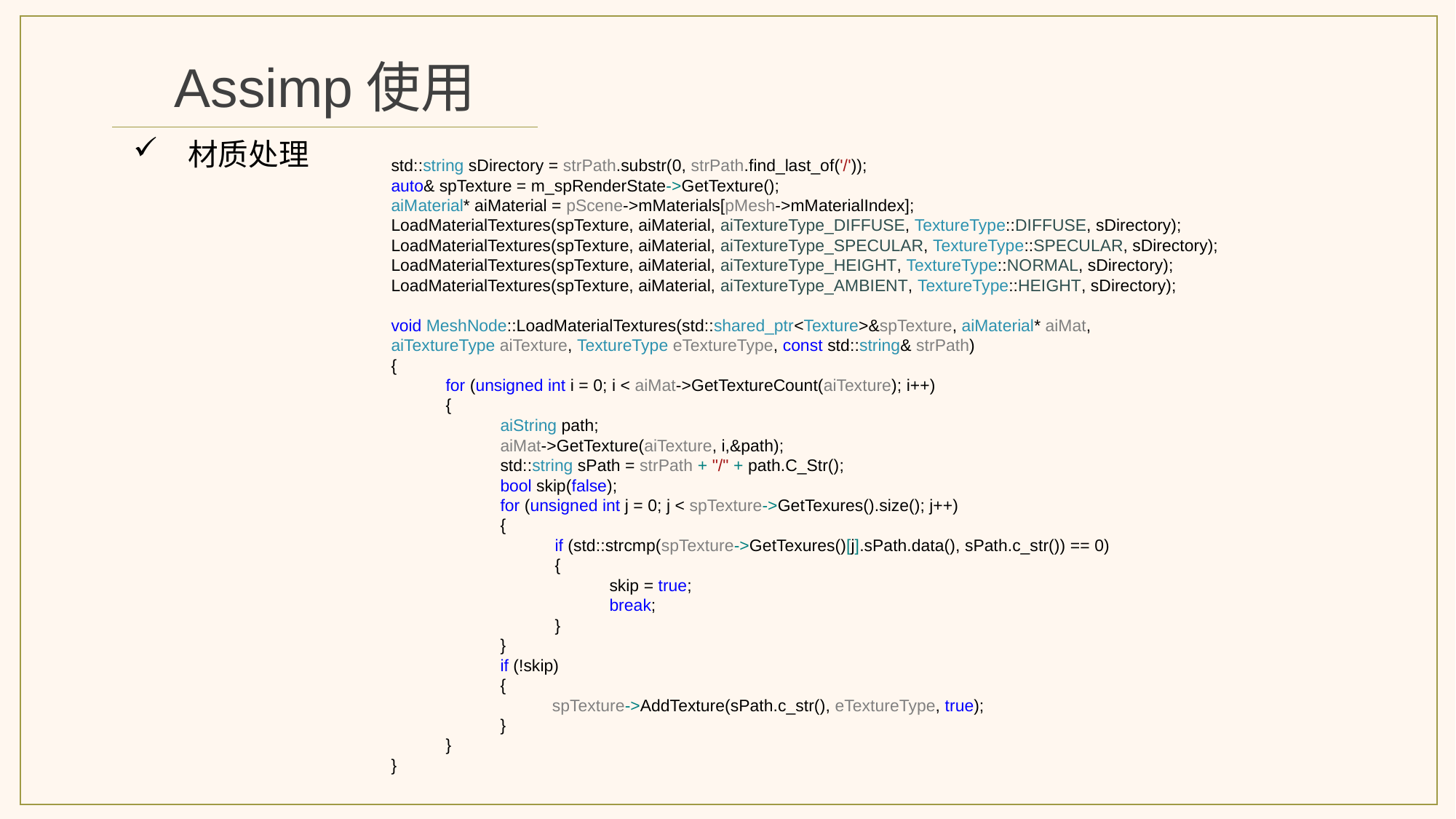

Assimp使用
材质处理
std::string sDirectory = strPath.substr(0, strPath.find_last_of('/'));
auto& spTexture = m_spRenderState->GetTexture();
aiMaterial* aiMaterial = pScene->mMaterials[pMesh->mMaterialIndex];
LoadMaterialTextures(spTexture, aiMaterial, aiTextureType_DIFFUSE, TextureType::DIFFUSE, sDirectory);
LoadMaterialTextures(spTexture, aiMaterial, aiTextureType_SPECULAR, TextureType::SPECULAR, sDirectory);
LoadMaterialTextures(spTexture, aiMaterial, aiTextureType_HEIGHT, TextureType::NORMAL, sDirectory);
LoadMaterialTextures(spTexture, aiMaterial, aiTextureType_AMBIENT, TextureType::HEIGHT, sDirectory);

void MeshNode::LoadMaterialTextures(std::shared_ptr<Texture>&spTexture, aiMaterial* aiMat,
aiTextureType aiTexture, TextureType eTextureType, const std::string& strPath)
{
for (unsigned int i = 0; i < aiMat->GetTextureCount(aiTexture); i++)
{
aiString path;
aiMat->GetTexture(aiTexture, i,&path);
std::string sPath = strPath + "/" + path.C_Str();
bool skip(false);
for (unsigned int j = 0; j < spTexture->GetTexures().size(); j++)
{
if (std::strcmp(spTexture->GetTexures()[j].sPath.data(), sPath.c_str()) == 0)
{
skip = true;
break;
}
}
if (!skip)
{
           spTexture->AddTexture(sPath.c_str(), eTextureType, true);
}
}
}